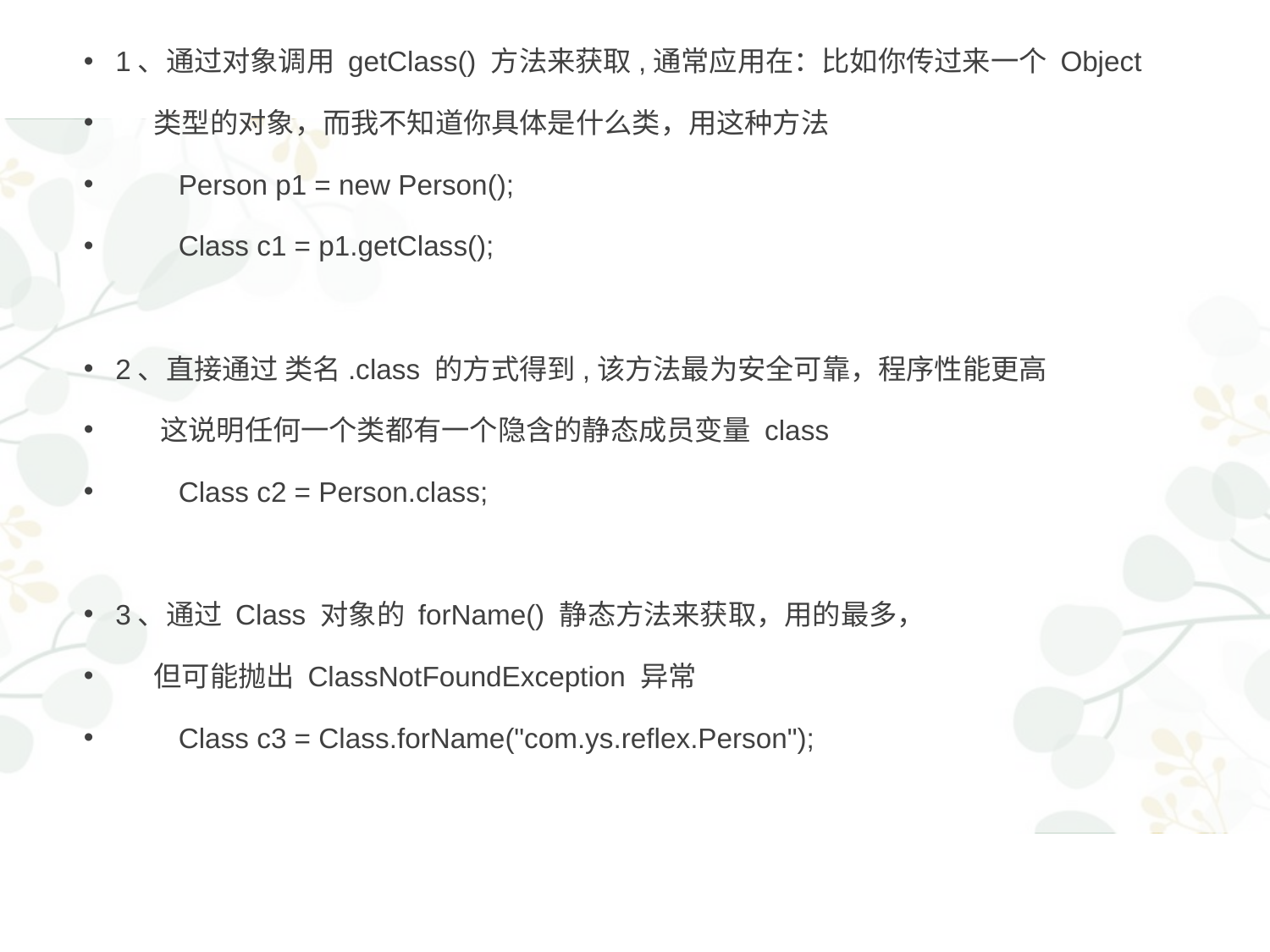

1、通过对象调用 getClass() 方法来获取,通常应用在：比如你传过来一个 Object
     类型的对象，而我不知道你具体是什么类，用这种方法
　　Person p1 = new Person();
　　Class c1 = p1.getClass();

2、直接通过 类名.class 的方式得到,该方法最为安全可靠，程序性能更高
      这说明任何一个类都有一个隐含的静态成员变量 class
　　Class c2 = Person.class;

3、通过 Class 对象的 forName() 静态方法来获取，用的最多，
     但可能抛出 ClassNotFoundException 异常
　　Class c3 = Class.forName("com.ys.reflex.Person");